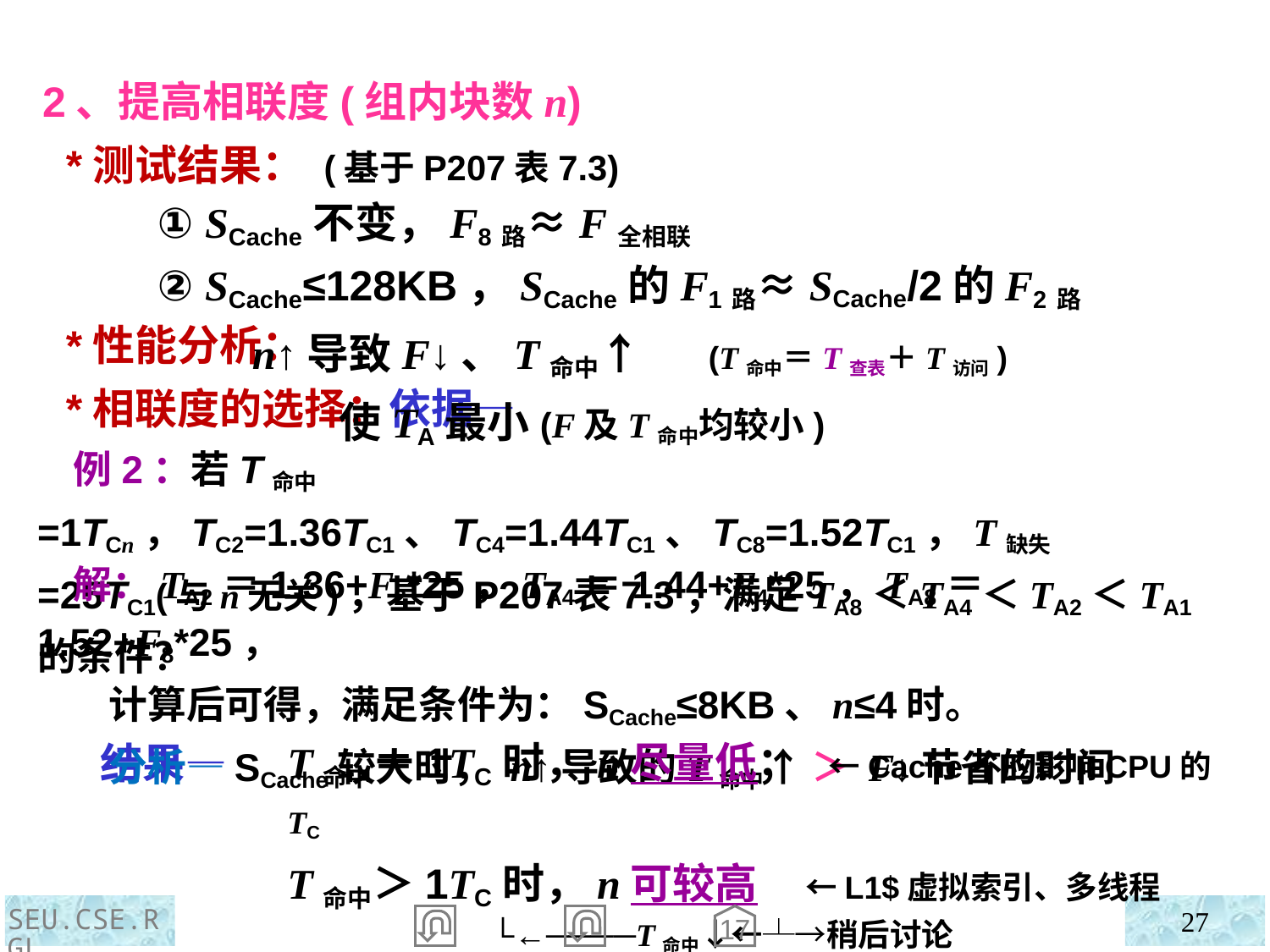

2、提高相联度(组内块数n)
  *测试结果： (基于P207表7.3)

  *性能分析：
  *相联度的选择：依据—

     结果—
① SCache不变，F8路≈F全相联
② SCache≤128KB，SCache的F1路≈SCache/2的F2路
        n↑导致F↓、T命中↑      (T命中＝T查表＋T访问)
                  使TA最小(F及T命中均较小)
   例2：若T命中=1TCn，TC2=1.36TC1、TC4=1.44TC1、TC8=1.52TC1，T缺失=25TC1(与n无关)，基于P207表7.3，满足TA8＜TA4＜TA2＜TA1的条件？
   解：TA2＝1.36+F2*25，TA4＝1.44+F4*25，TA8＝1.52+F8*25，
       计算后可得，满足条件为：SCache≤8KB、n≤4时。
       分析—SCache较大时， n↑导致的T命中↑ ＞ F↓节省的时间
T命中＝1TC时，n尽量低；   ←Cache不应影响CPU的TC
T命中＞1TC时，n可较高     ←L1$虚拟索引、多线程
                       └←────T命中↓←┴→稍后讨论
SEU.CSE.RGL
27

17